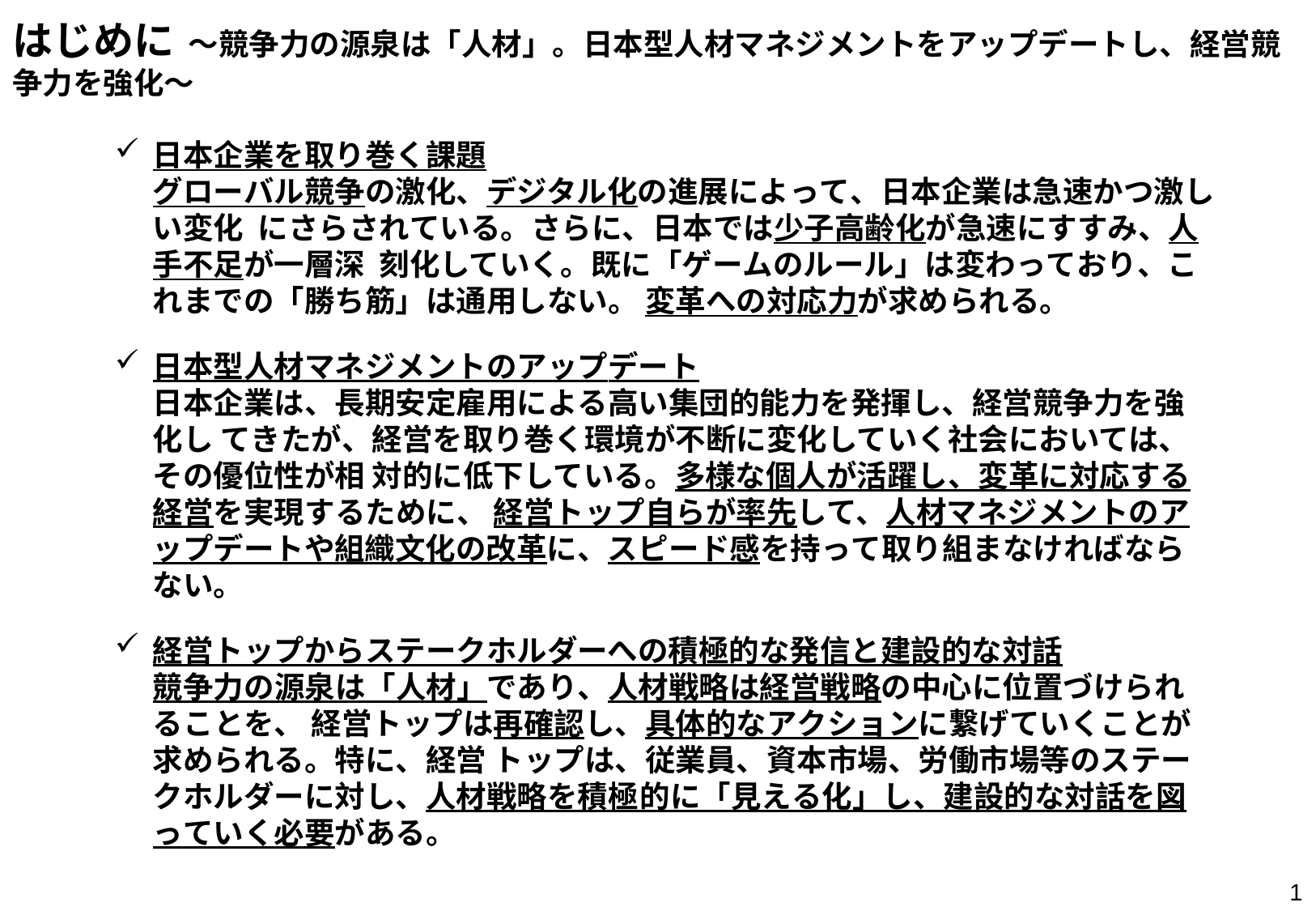

# はじめに ～競争力の源泉は「人材」。日本型人材マネジメントをアップデートし、経営競争力を強化～
日本企業を取り巻く課題
グローバル競争の激化、デジタル化の進展によって、日本企業は急速かつ激しい変化  にさらされている。さらに、日本では少子高齢化が急速にすすみ、人手不足が一層深  刻化していく。既に「ゲームのルール」は変わっており、これまでの「勝ち筋」は通用しない。 変革への対応力が求められる。

日本型人材マネジメントのアップデート
日本企業は、長期安定雇用による高い集団的能力を発揮し、経営競争力を強化し てきたが、経営を取り巻く環境が不断に変化していく社会においては、その優位性が相 対的に低下している。多様な個人が活躍し、変革に対応する経営を実現するために、 経営トップ自らが率先して、人材マネジメントのアップデートや組織文化の改革に、スピ ード感を持って取り組まなければならない。

経営トップからステークホルダーへの積極的な発信と建設的な対話
競争力の源泉は「人材」であり、人材戦略は経営戦略の中心に位置づけられることを、 経営トップは再確認し、具体的なアクションに繋げていくことが求められる。特に、経営 トップは、従業員、資本市場、労働市場等のステークホルダーに対し、人材戦略を積極 的に「見える化」し、建設的な対話を図っていく必要がある。
1